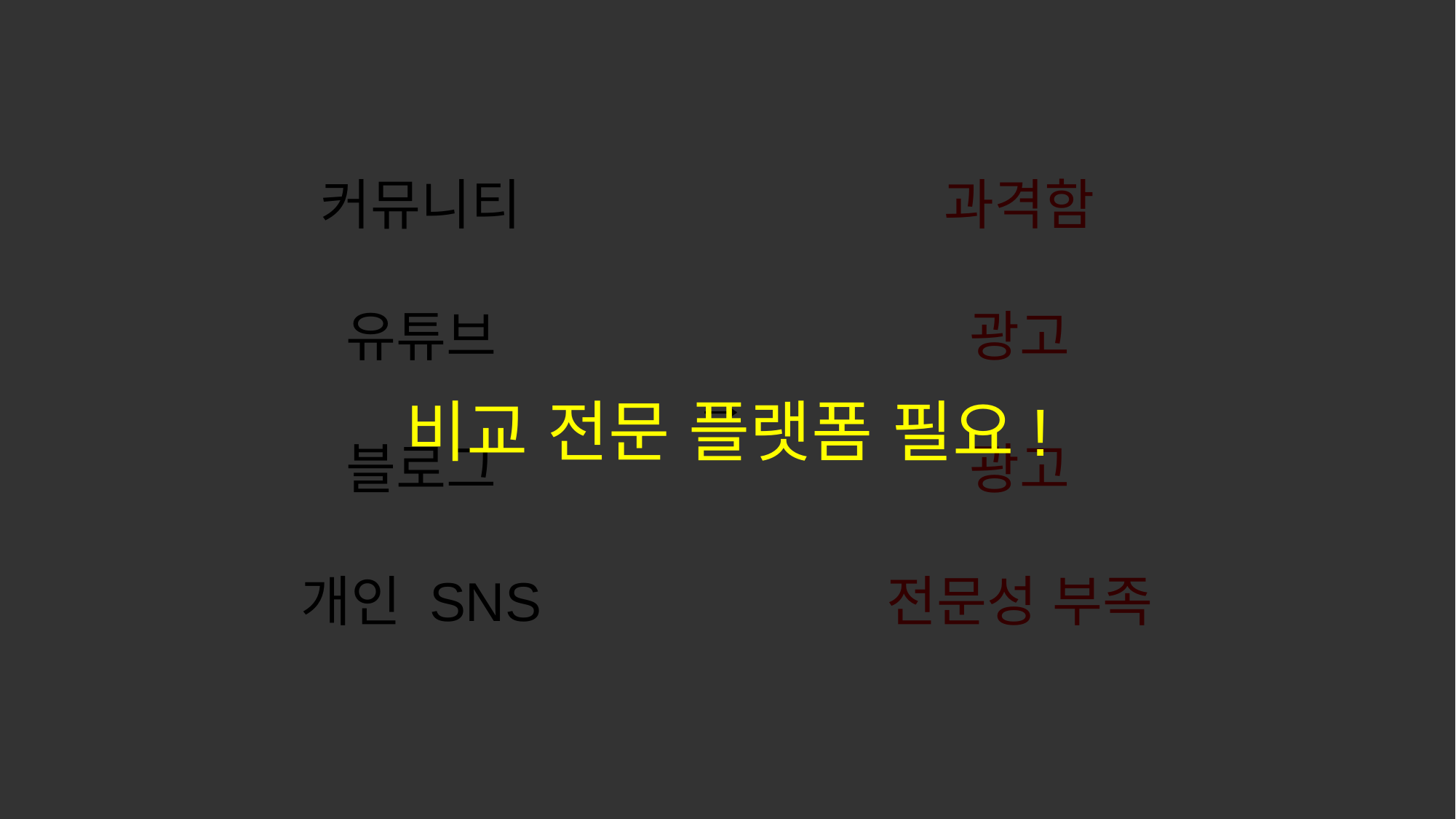

비교 전문 플랫폼 필요!
커뮤니티
과격함
유튜브
광고
→
블로그
광고
개인 SNS
전문성 부족